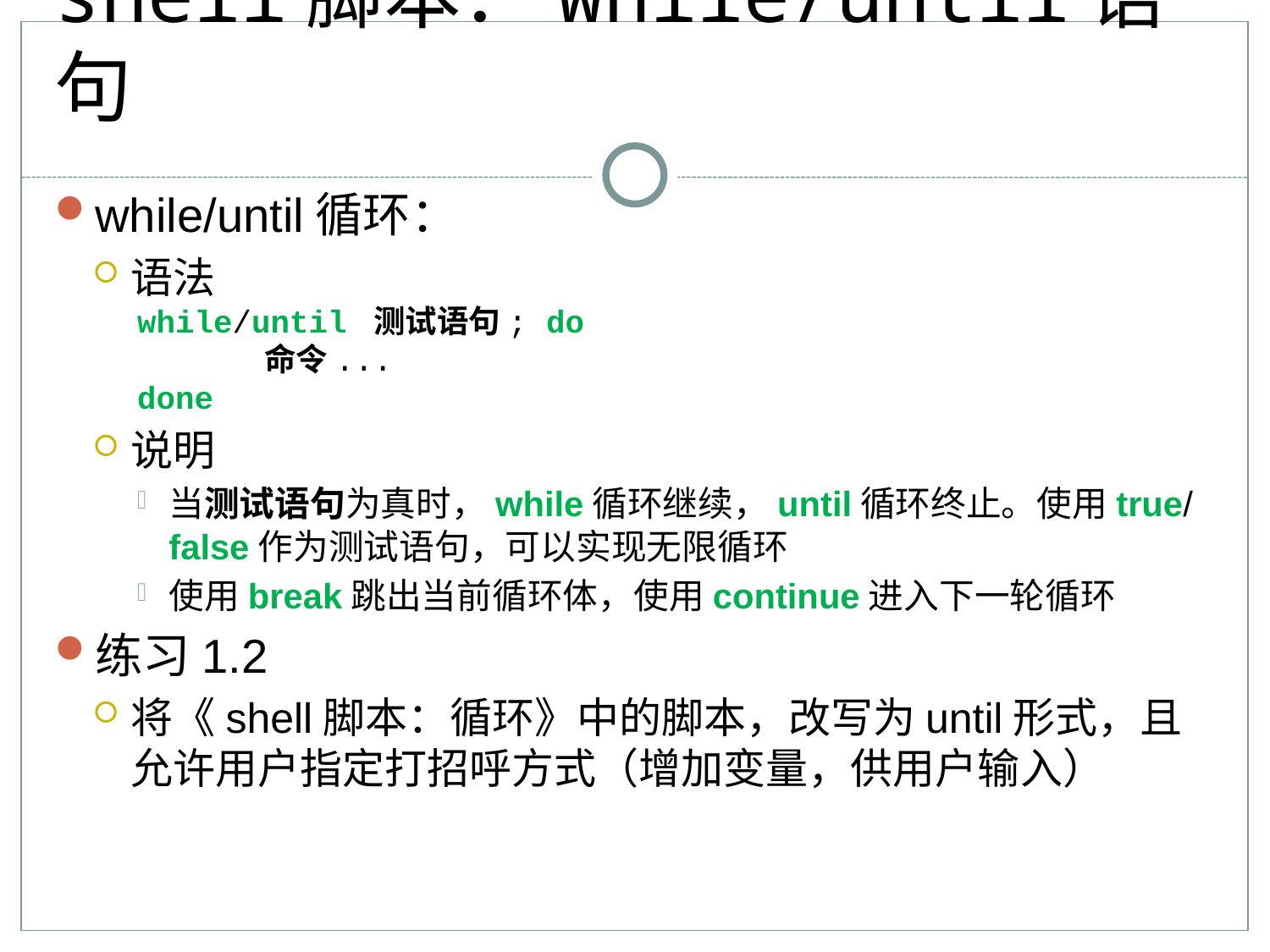

# shell脚本：while/until语句
while/until循环：
语法
while/until 测试语句; do
	命令...
done
说明
当测试语句为真时，while循环继续，until循环终止。使用true/false作为测试语句，可以实现无限循环
使用break跳出当前循环体，使用continue进入下一轮循环
练习1.2
将《shell脚本：循环》中的脚本，改写为until形式，且允许用户指定打招呼方式（增加变量，供用户输入）